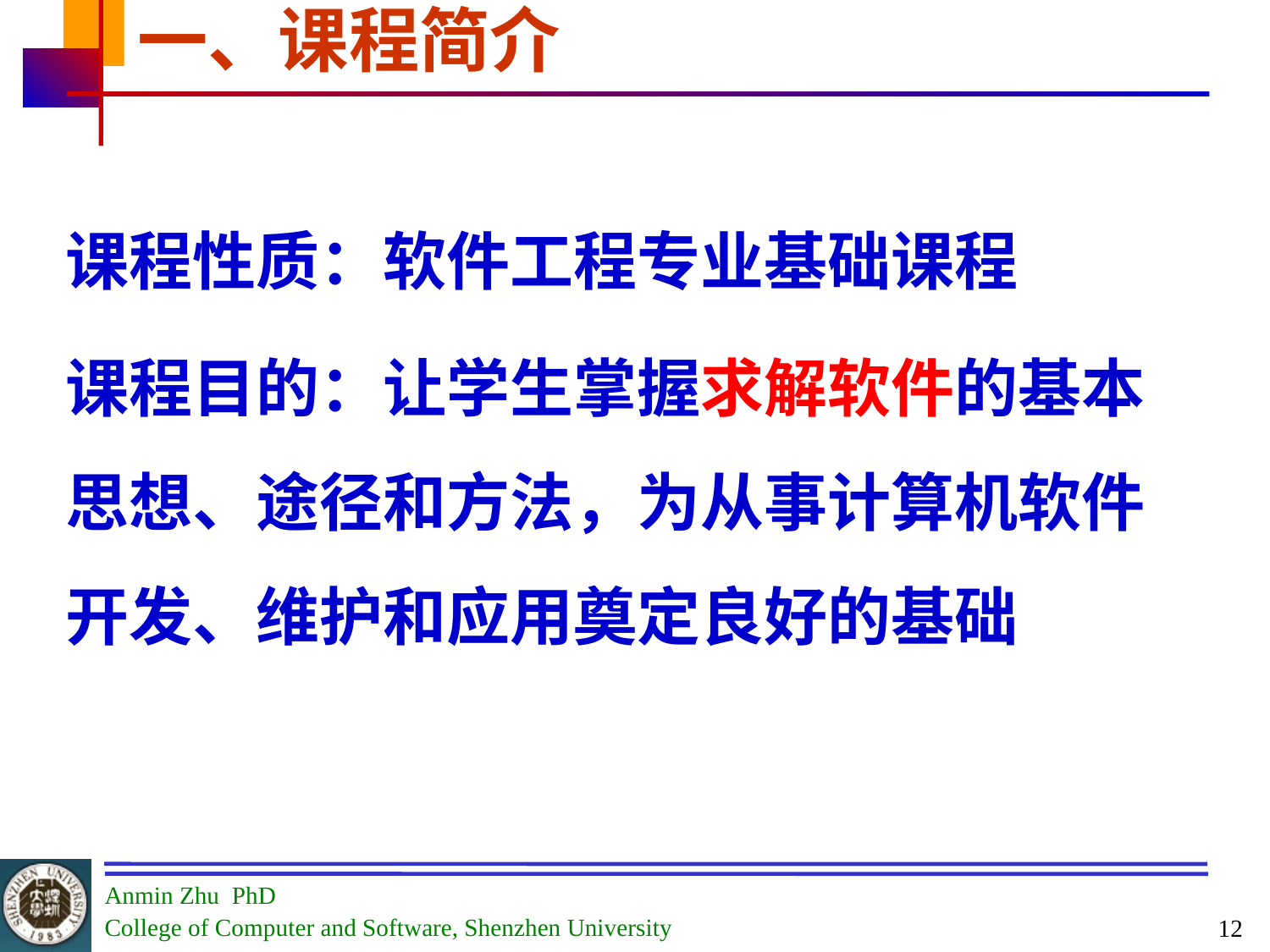

# 一、课程简介
课程性质：软件工程专业基础课程
课程目的：让学生掌握求解软件的基本思想、途径和方法，为从事计算机软件开发、维护和应用奠定良好的基础